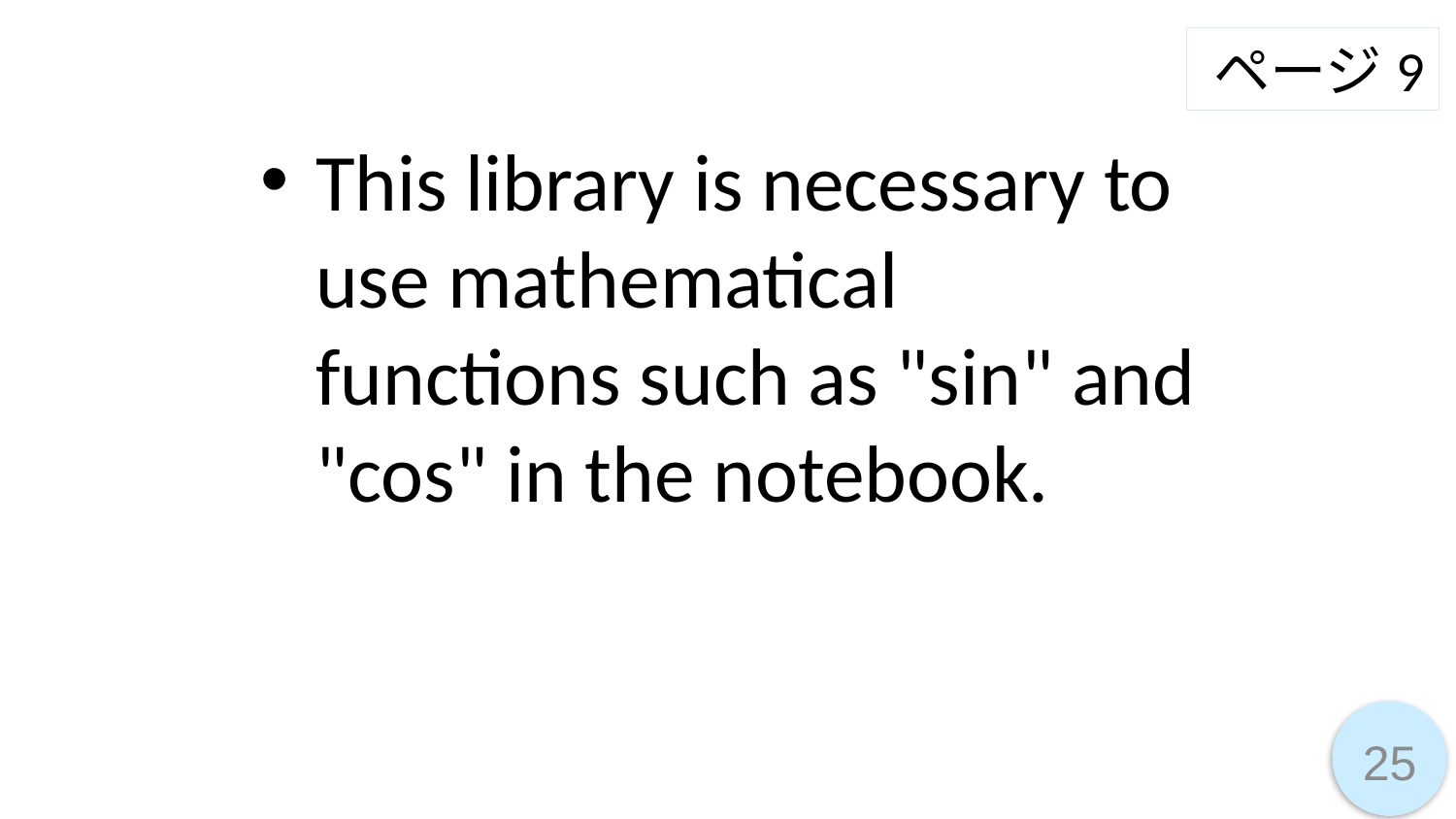

ページ9
This library is necessary to use mathematical functions such as "sin" and "cos" in the notebook.
25